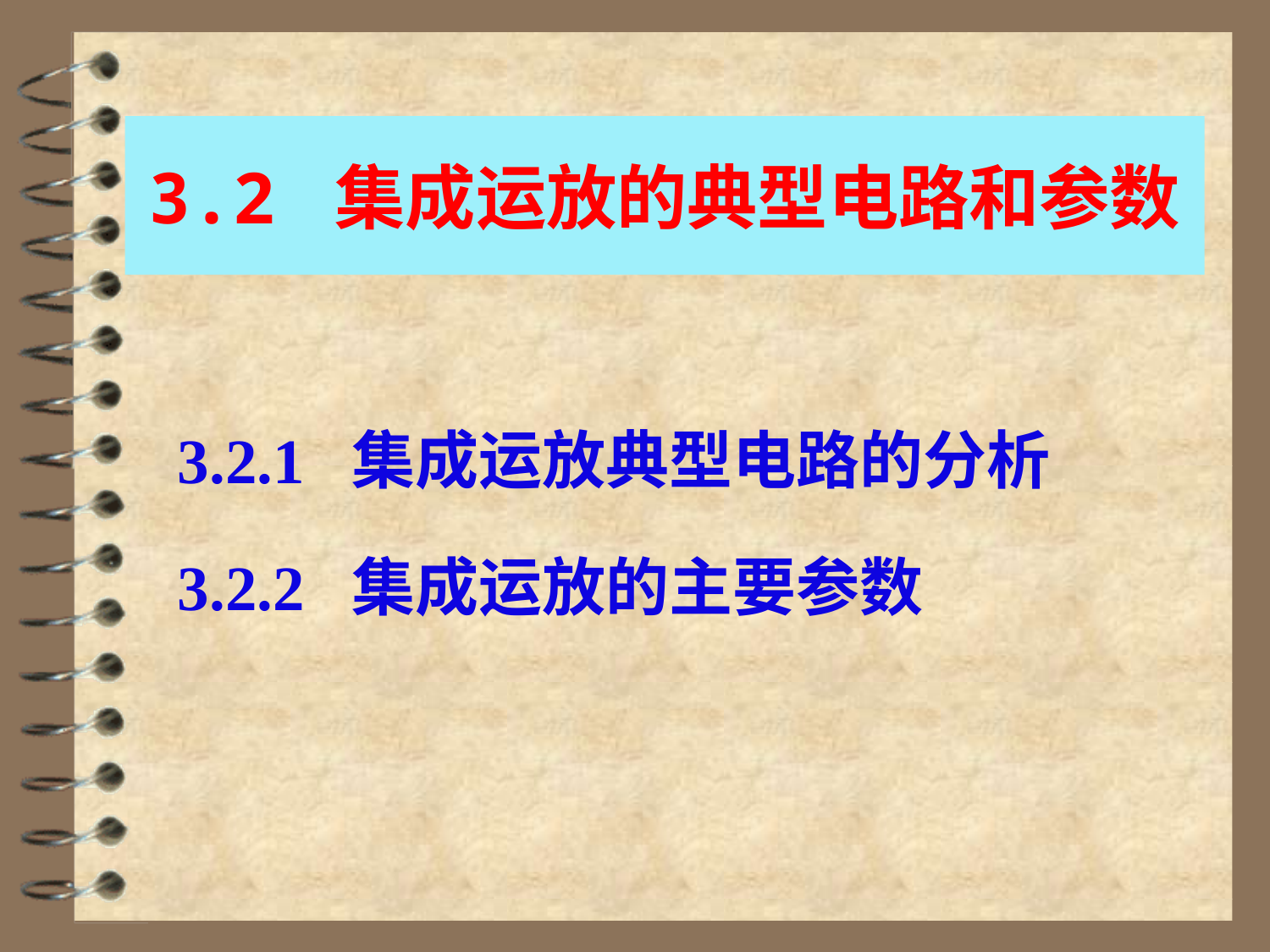

# 3.2 集成运放的典型电路和参数
3.2.1  集成运放典型电路的分析
3.2.2  集成运放的主要参数